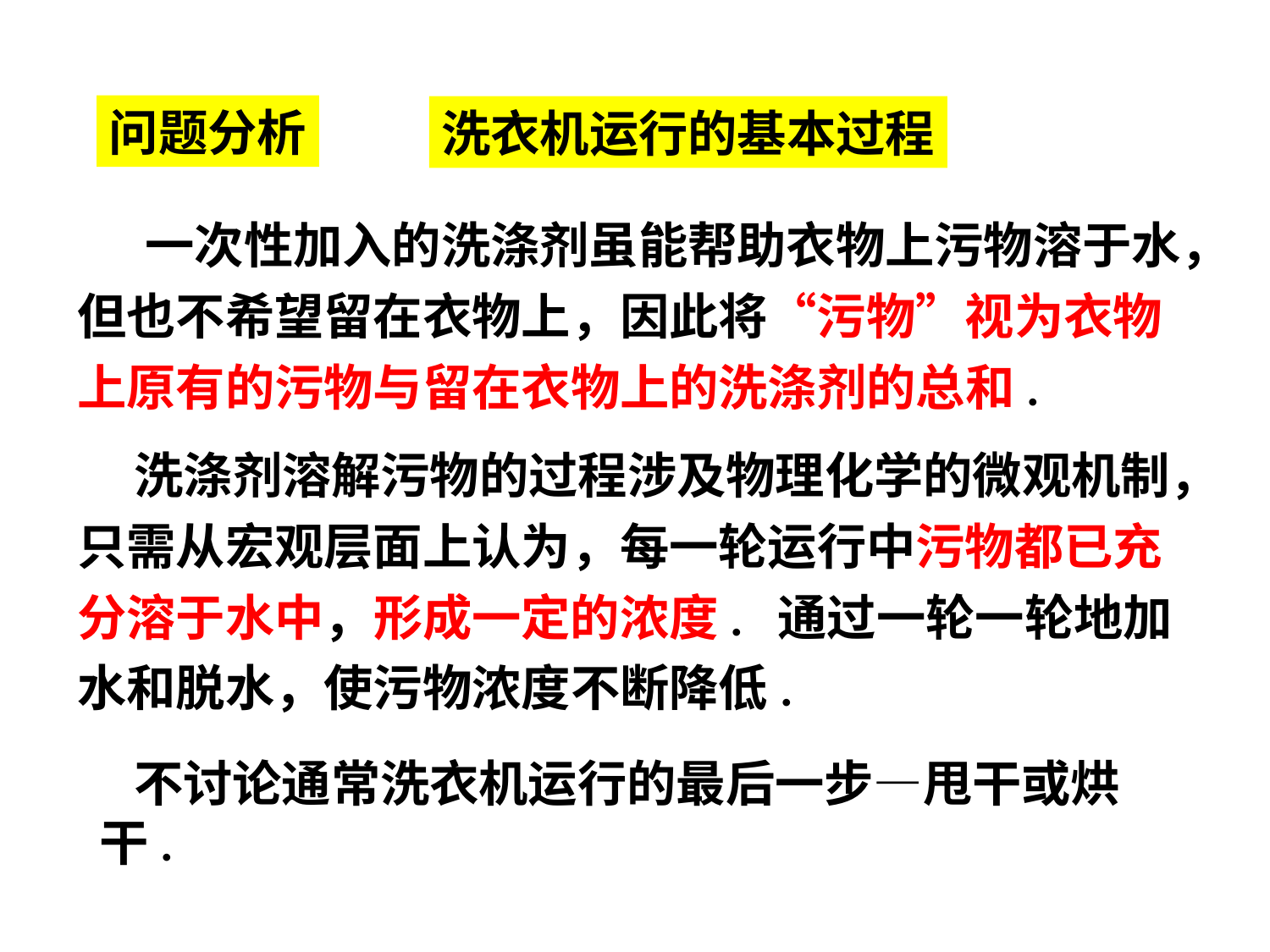

问题分析
洗衣机运行的基本过程
     一次性加入的洗涤剂虽能帮助衣物上污物溶于水，但也不希望留在衣物上，因此将“污物”视为衣物上原有的污物与留在衣物上的洗涤剂的总和.
    洗涤剂溶解污物的过程涉及物理化学的微观机制，只需从宏观层面上认为，每一轮运行中污物都已充分溶于水中，形成一定的浓度.  通过一轮一轮地加水和脱水，使污物浓度不断降低.
  不讨论通常洗衣机运行的最后一步—甩干或烘干.